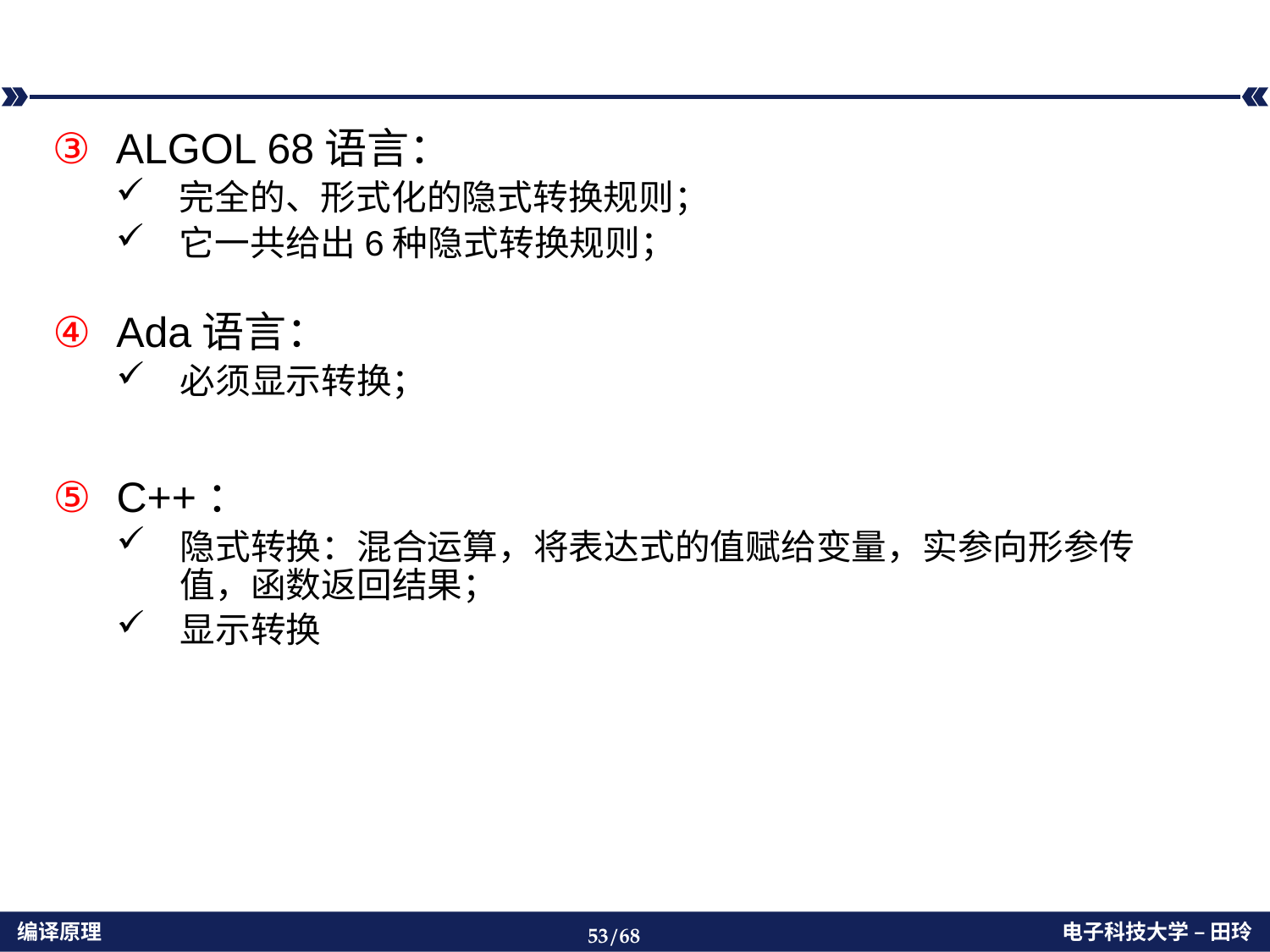

#
ALGOL 68语言：
完全的、形式化的隐式转换规则；
它一共给出6种隐式转换规则；
Ada语言：
必须显示转换；
C++：
隐式转换：混合运算，将表达式的值赋给变量，实参向形参传值，函数返回结果；
显示转换